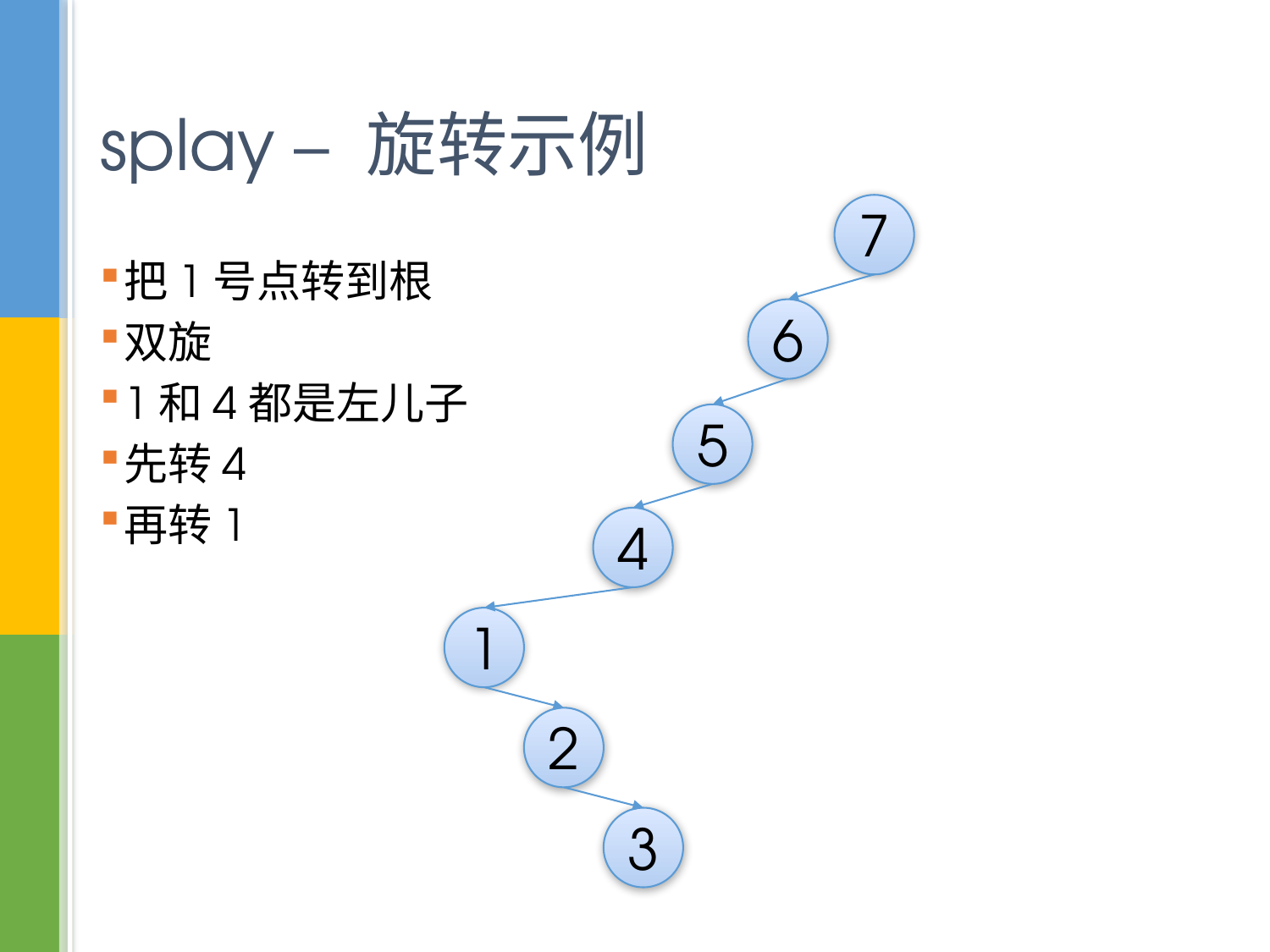

# splay – 旋转示例
7
把1号点转到根
双旋
1和4都是左儿子
先转4
再转1
6
5
4
1
2
3